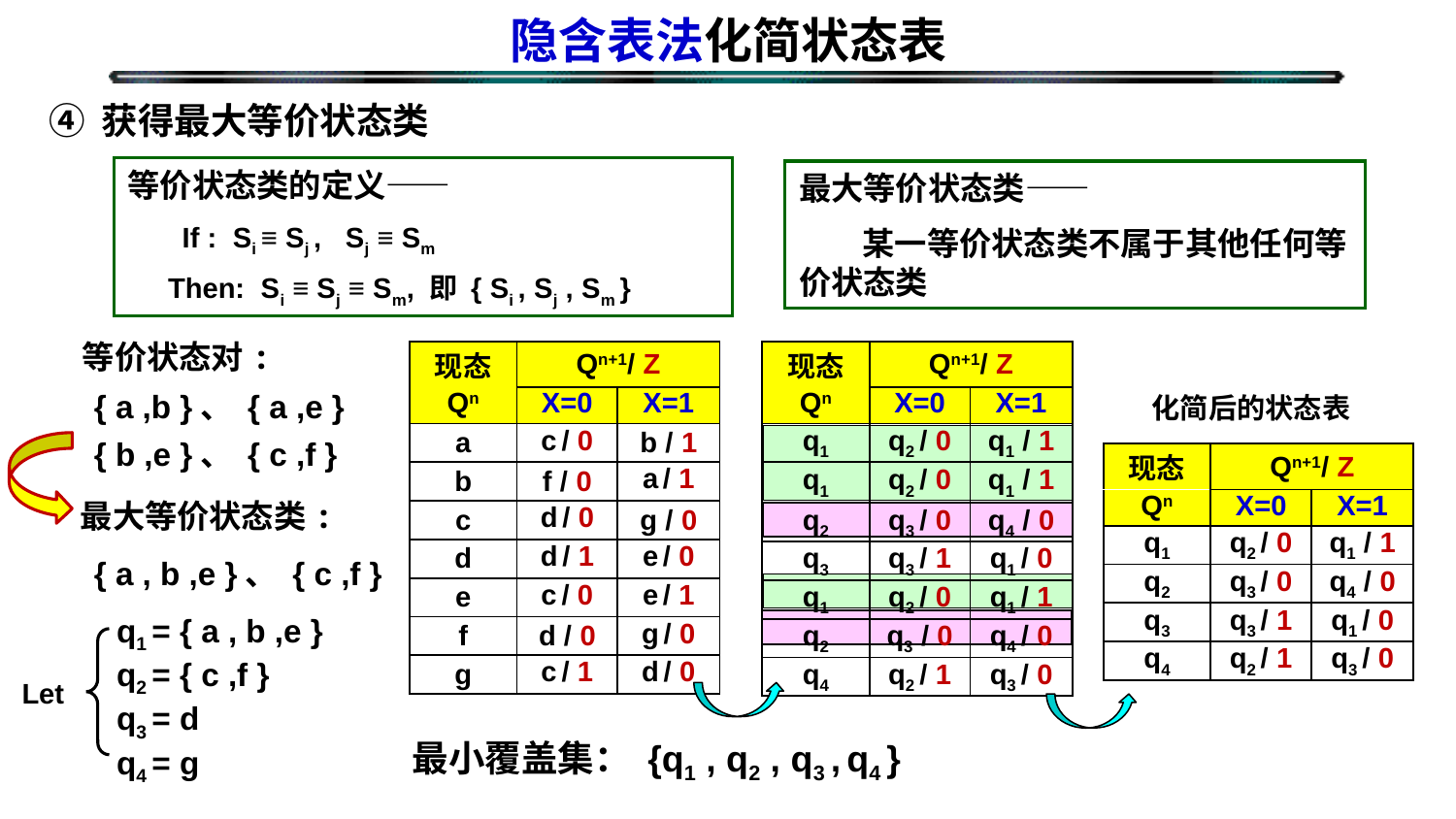

# 隐含表法化简状态表
④ 获得最大等价状态类
等价状态类的定义——
      If :  Si ≡ Sj ,   Sj ≡ Sm
     Then:  Si ≡ Sj ≡ Sm, 即 { Si , Sj , Sm }
最大等价状态类——
         某一等价状态类不属于其他任何等价状态类
等价状态对:
| 现态 | Qn+1/ Z |  |
| --- | --- | --- |
| Qn | X=0 | X=1 |
| a | c / 0 | b / 1 |
| b | f / 0 | a / 1 |
| c | d / 0 | g / 0 |
| d | d / 1 | e / 0 |
| e | c / 0 | e / 1 |
| f | d / 0 | g / 0 |
| g | c / 1 | d / 0 |
| 现态 | Qn+1/ Z |  |
| --- | --- | --- |
| Qn | X=0 | X=1 |
| q1 | q2 / 0 | q1 / 1 |
| q1 | q2 / 0 | q1 / 1 |
| q2 | q3 / 0 | q4 / 0 |
| q3 | q3 / 1 | q1 / 0 |
| q1 | q2 / 0 | q1 / 1 |
| q2 | q3 / 0 | q4 / 0 |
| q4 | q2 / 1 | q3 / 0 |
化简后的状态表
{ a ,b }、 { a ,e }
{ b ,e }、 { c ,f }

| 现态 | Qn+1/ Z |  |
| --- | --- | --- |
| Qn | X=0 | X=1 |
| q1 | q2 / 0 | q1 / 1 |
| q2 | q3 / 0 | q4 / 0 |
| q3 | q3 / 1 | q1 / 0 |
| q4 | q2 / 1 | q3 / 0 |
最大等价状态类:

{ a , b ,e }、 { c ,f }

q1 = { a , b ,e }
q2 = { c ,f }
q3 = d
q4 = g

Let

最小覆盖集： {q1 , q2 , q3 , q4 }
36